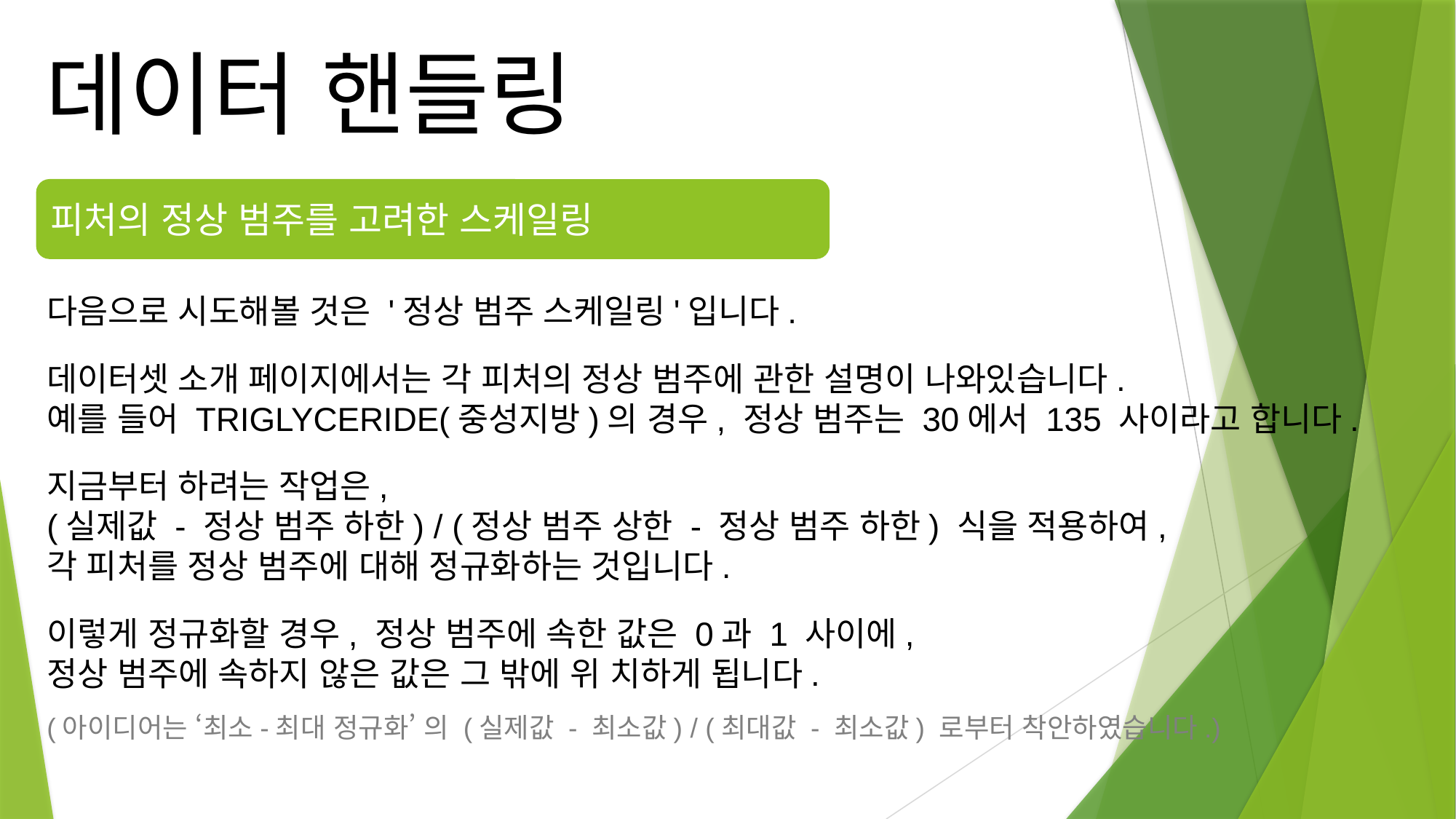

데이터 핸들링
피처의 정상 범주를 고려한 스케일링
다음으로 시도해볼 것은 '정상 범주 스케일링'입니다.

데이터셋 소개 페이지에서는 각 피처의 정상 범주에 관한 설명이 나와있습니다.
예를 들어 TRIGLYCERIDE(중성지방)의 경우, 정상 범주는 30에서 135 사이라고 합니다.

지금부터 하려는 작업은,
(실제값 - 정상 범주 하한) / (정상 범주 상한 - 정상 범주 하한) 식을 적용하여,
각 피처를 정상 범주에 대해 정규화하는 것입니다.

이렇게 정규화할 경우, 정상 범주에 속한 값은 0과 1 사이에,
정상 범주에 속하지 않은 값은 그 밖에 위 치하게 됩니다.

(아이디어는 ‘최소-최대 정규화’ 의 (실제값 - 최소값) / (최대값 - 최소값) 로부터 착안하였습니다.)